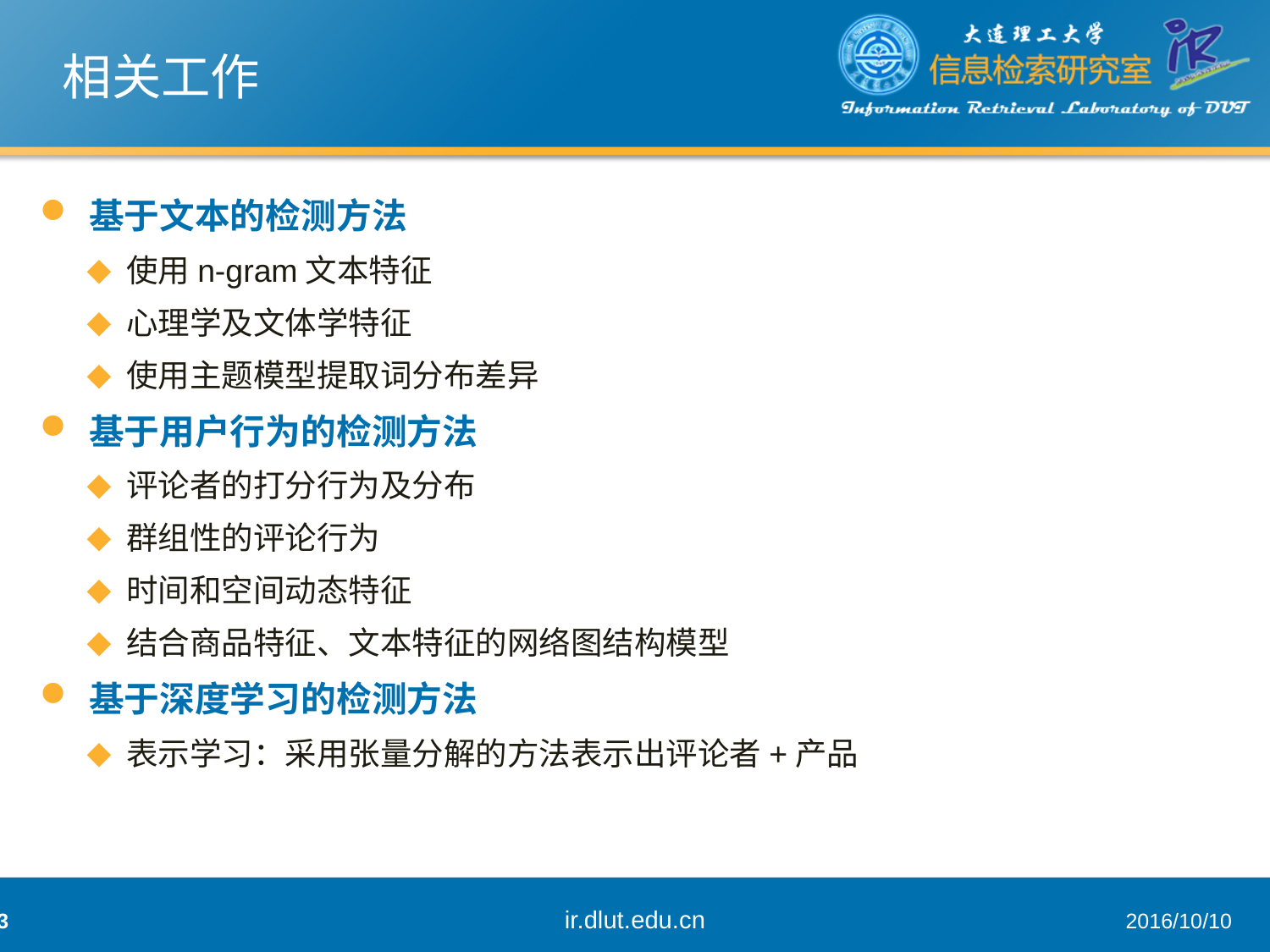

# 相关工作
基于文本的检测方法
使用n-gram文本特征
心理学及文体学特征
使用主题模型提取词分布差异
基于用户行为的检测方法
评论者的打分行为及分布
群组性的评论行为
时间和空间动态特征
结合商品特征、文本特征的网络图结构模型
基于深度学习的检测方法
表示学习：采用张量分解的方法表示出评论者+产品